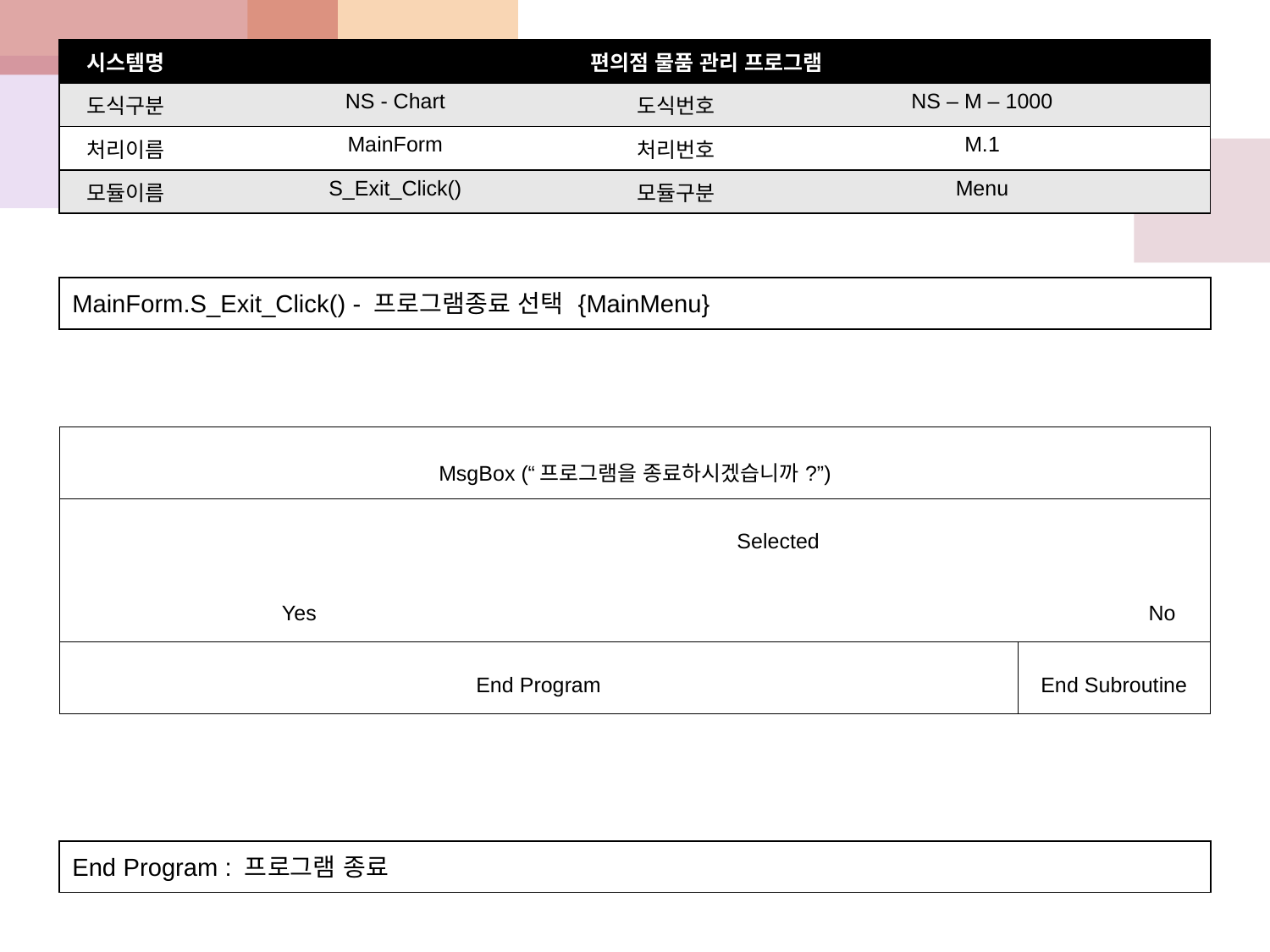

| 시스템명 | 편의점 물품 관리 프로그램 |  |  |
| --- | --- | --- | --- |
| 도식구분 | NS - Chart | 도식번호 | NS – M – 1000 |
| 처리이름 | MainForm | 처리번호 | M.1 |
| 모듈이름 | S\_Exit\_Click() | 모듈구분 | Menu |
| MainForm.S\_Exit\_Click() - 프로그램종료 선택 {MainMenu} |
| --- |
| MsgBox (“프로그램을 종료하시겠습니까?”) |  |  |  |
| --- | --- | --- | --- |
|  | Selected |  |  |
| Yes |  |  | No |
| End Program |  | End Subroutine |  |
| End Program : 프로그램 종료 |
| --- |